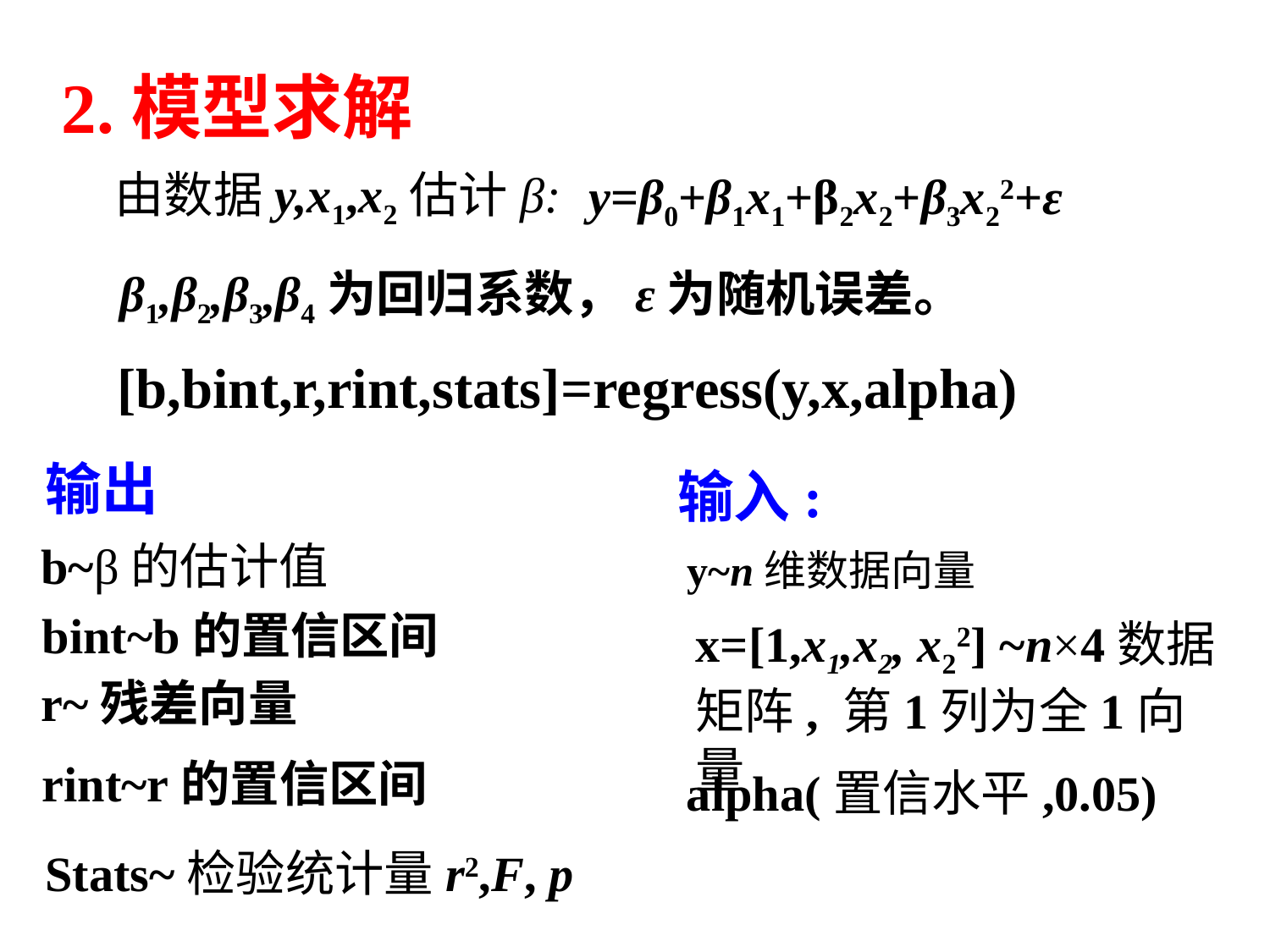

2.模型求解
由数据y,x1,x2估计β:
y=β0+β1x1+β2x2+β3x22+ε
β1,β2,β3,β4为回归系数，ε为随机误差。
[b,bint,r,rint,stats]=regress(y,x,alpha)
输出
输入:
b~β的估计值
y~n维数据向量
bint~b的置信区间
x=[1,x1,x2, x22] ~n×4数据矩阵, 第1列为全1向量
r~残差向量
rint~r的置信区间
alpha(置信水平,0.05)
Stats~检验统计量r2,F, p